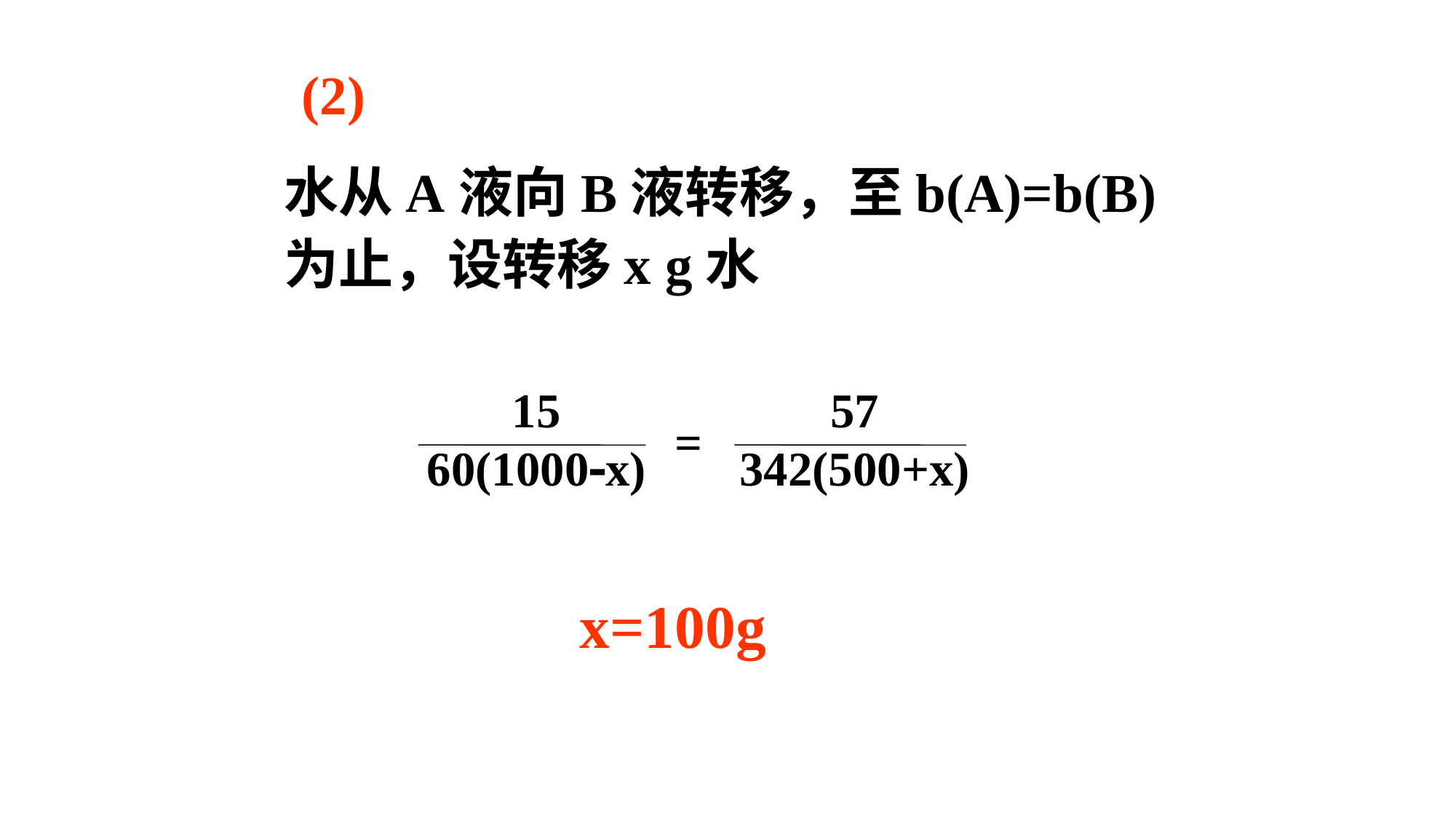

(2)
水从A液向B液转移，至b(A)=b(B)为止，设转移x g水
15
60(1000−x)
57
342(500+x)
=

x=100g
27